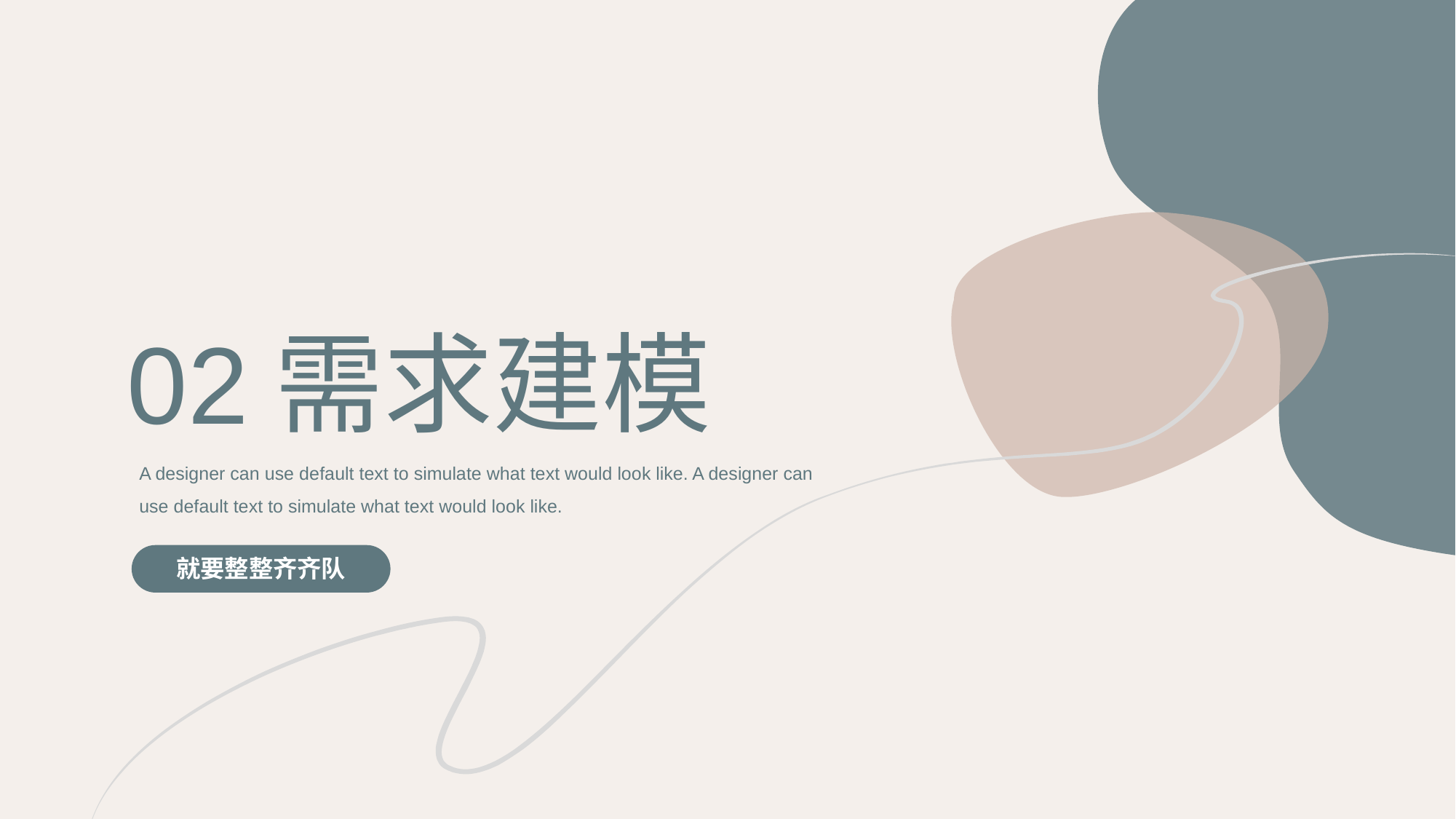

02需求建模
A designer can use default text to simulate what text would look like. A designer can use default text to simulate what text would look like.

就要整整齐齐队